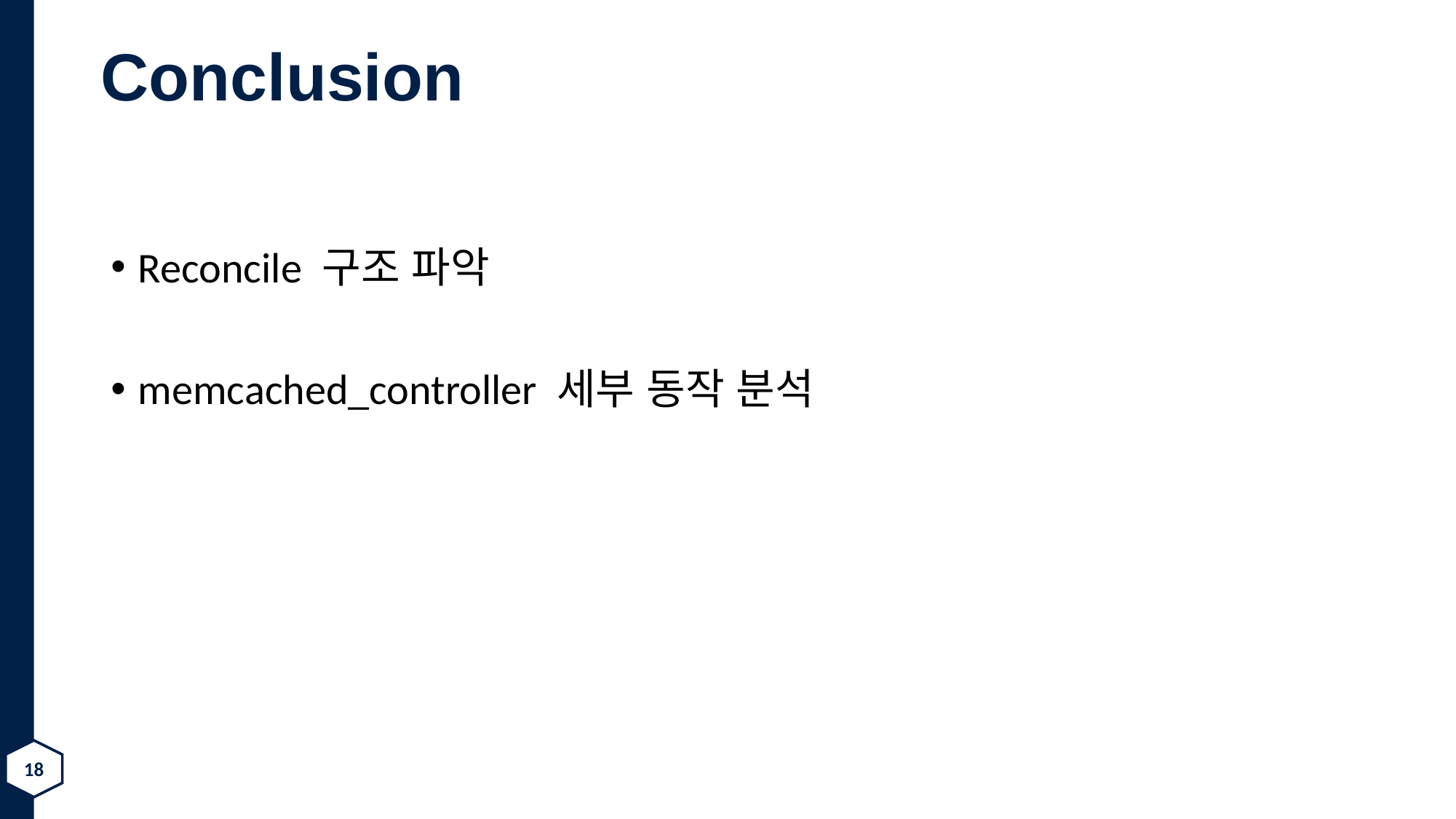

# Conclusion
Reconcile 구조 파악

memcached_controller 세부 동작 분석